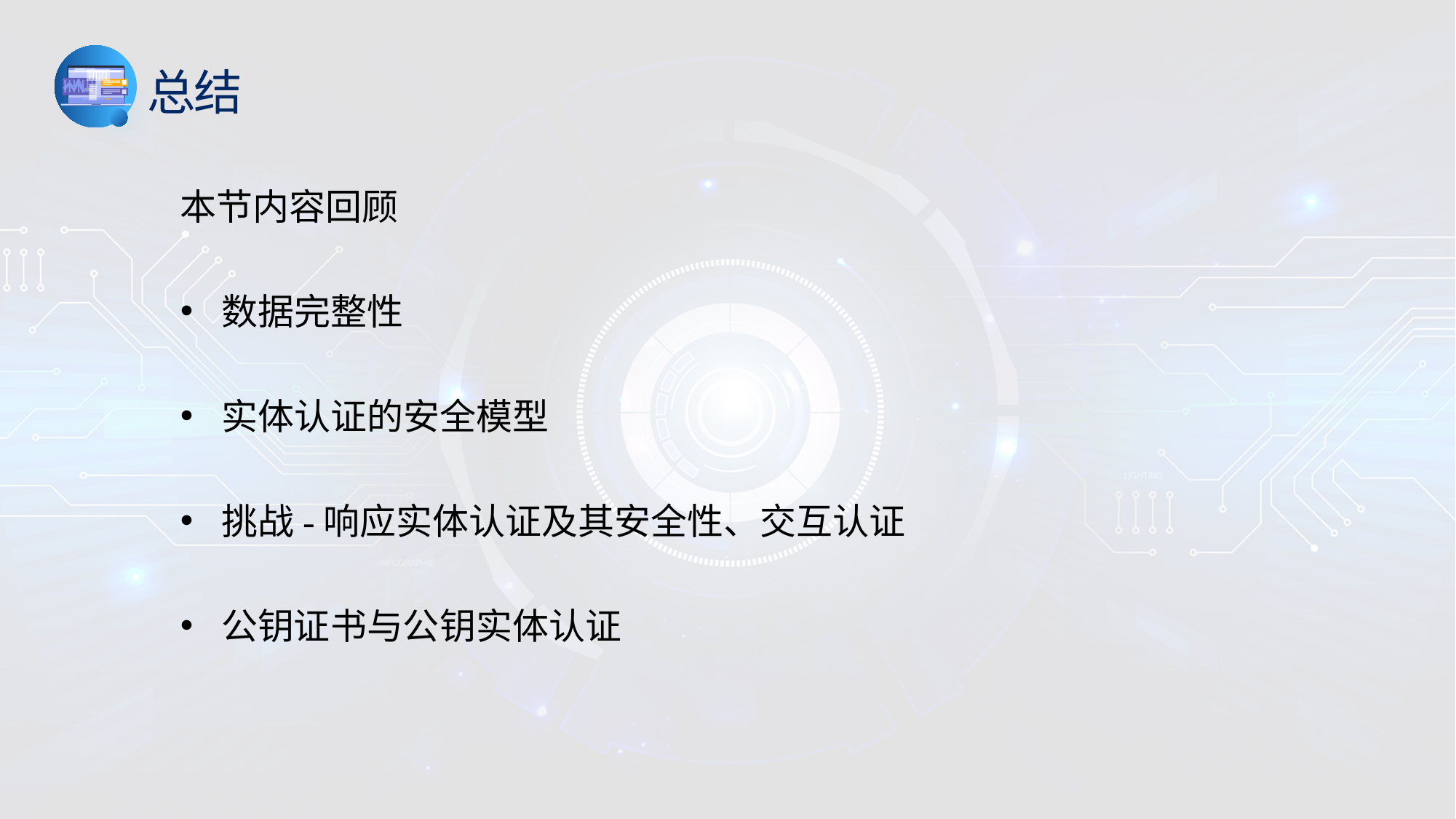

总结

本节内容回顾

数据完整性

实体认证的安全模型

挑战-响应实体认证及其安全性、交互认证

公钥证书与公钥实体认证